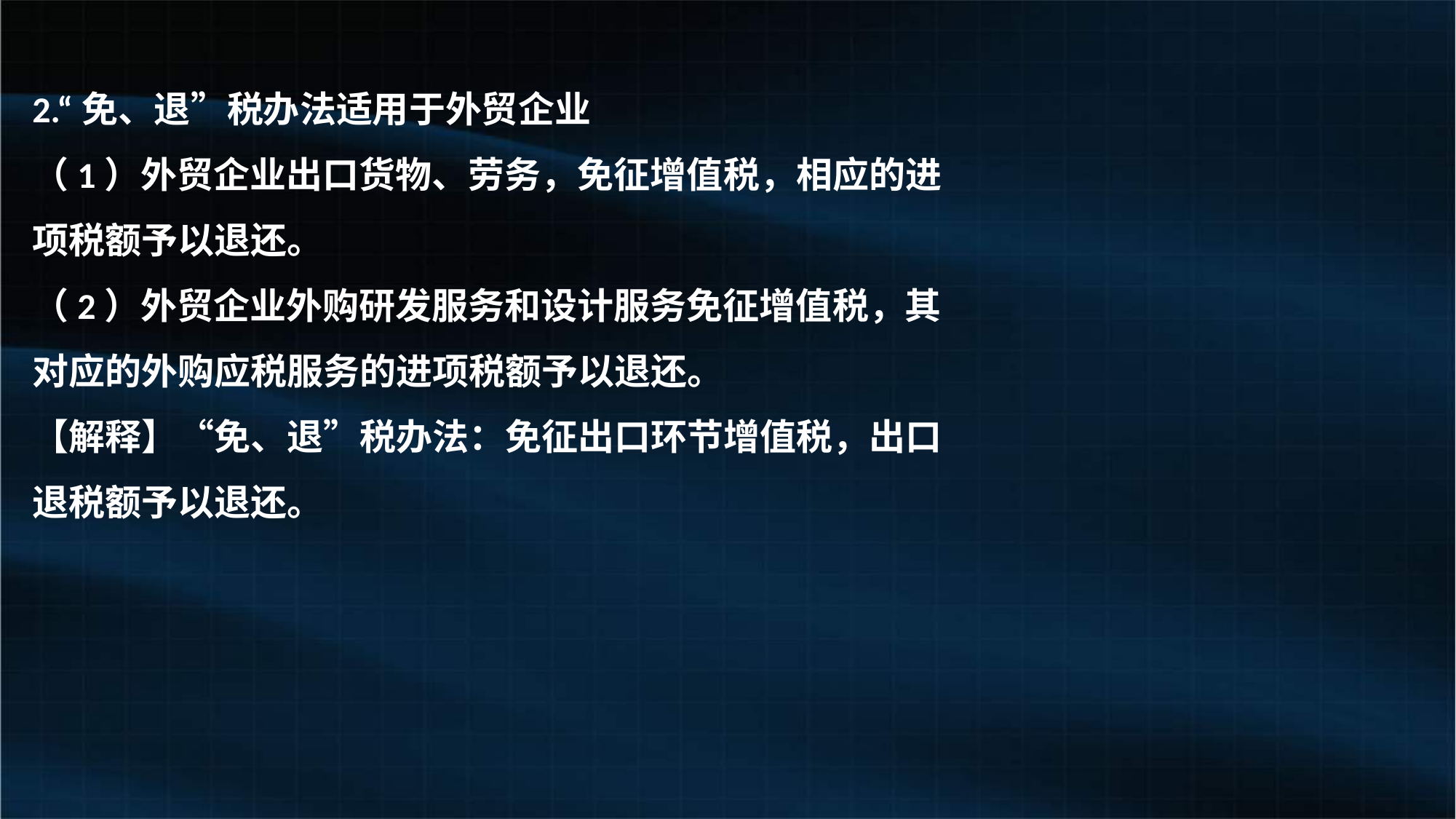

2.“免、退”税办法适用于外贸企业
（1）外贸企业出口货物、劳务，免征增值税，相应的进项税额予以退还。
（2）外贸企业外购研发服务和设计服务免征增值税，其对应的外购应税服务的进项税额予以退还。
【解释】“免、退”税办法：免征出口环节增值税，出口退税额予以退还。